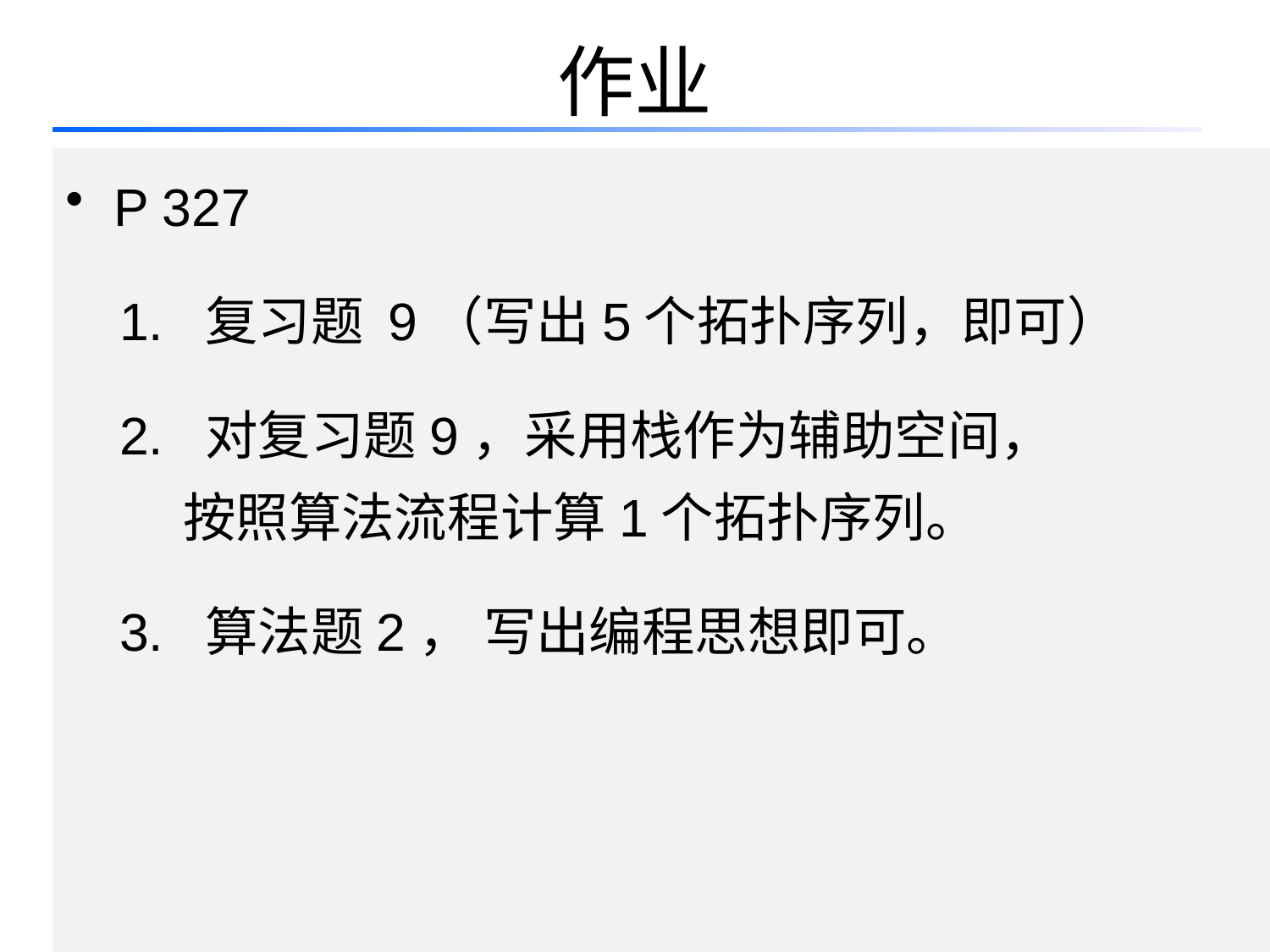

# 作业

  P 327
   1.  复习题 9（写出5个拓扑序列，即可）
   2.  对复习题9，采用栈作为辅助空间，
        按照算法流程计算1个拓扑序列。
   3.  算法题2， 写出编程思想即可。